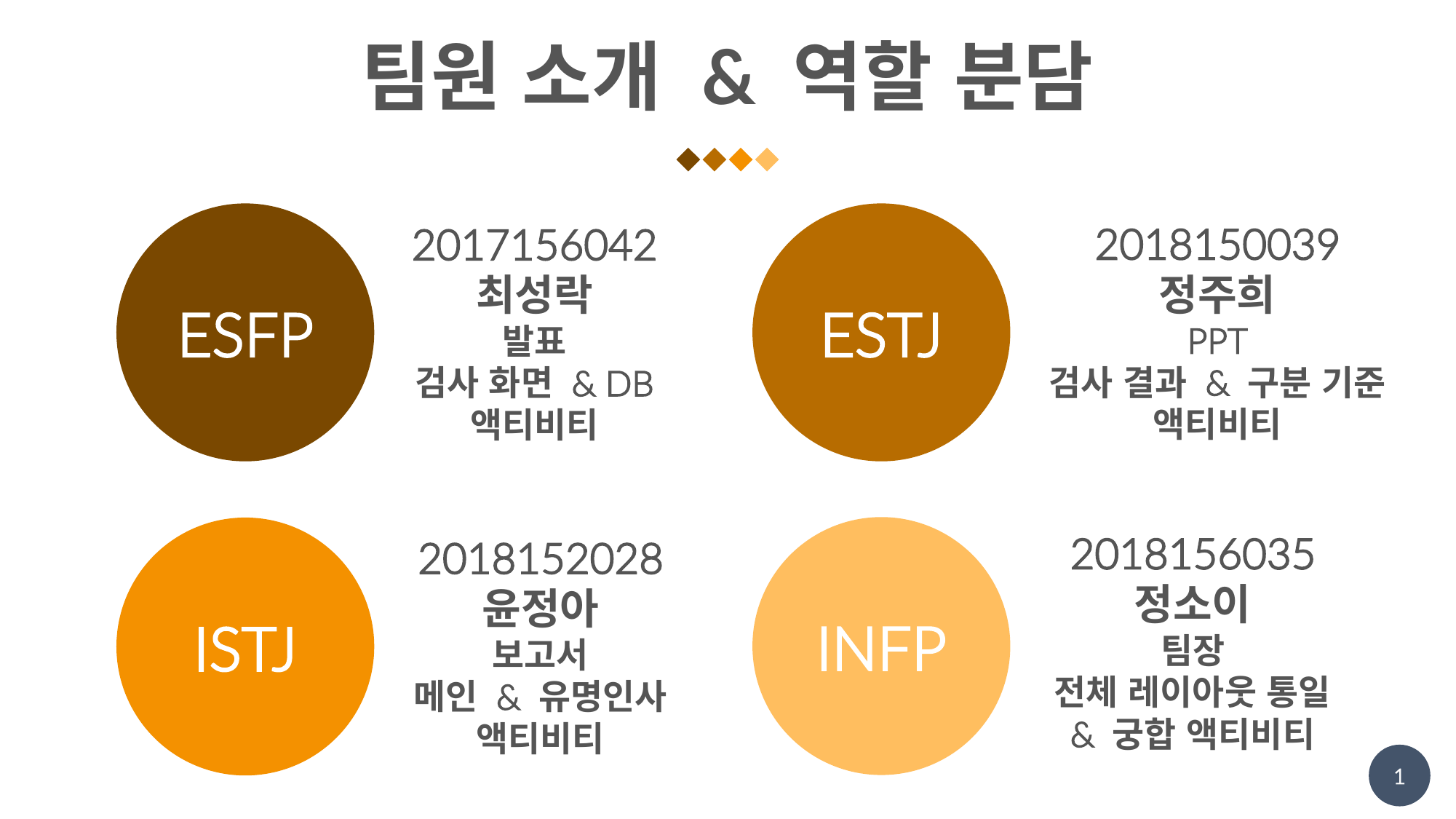

# 팀원 소개 & 역할 분담
ESFP
ESTJ
2018150039
정주희
PPT
검사 결과 & 구분 기준
액티비티
2017156042
최성락
발표
검사 화면 & DB
액티비티
INFP
ISTJ
2018156035
정소이
팀장
전체 레이아웃 통일
& 궁합 액티비티
2018152028
윤정아
보고서
메인 & 유명인사
액티비티
1